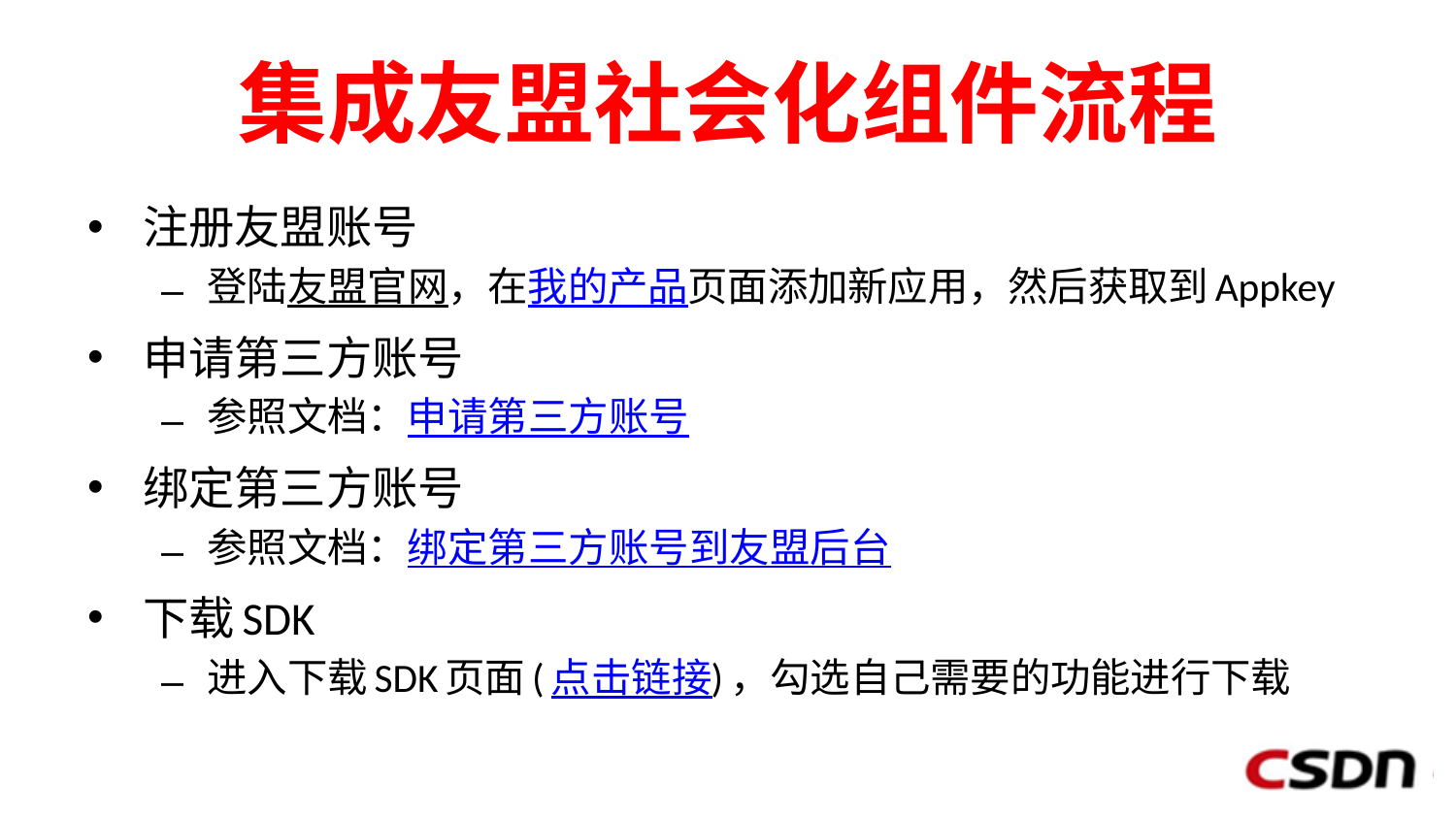

# 集成友盟社会化组件流程
注册友盟账号
登陆友盟官网，在我的产品页面添加新应用，然后获取到Appkey
申请第三方账号
参照文档：申请第三方账号
绑定第三方账号
参照文档：绑定第三方账号到友盟后台
下载SDK
进入下载SDK页面(点击链接)，勾选自己需要的功能进行下载